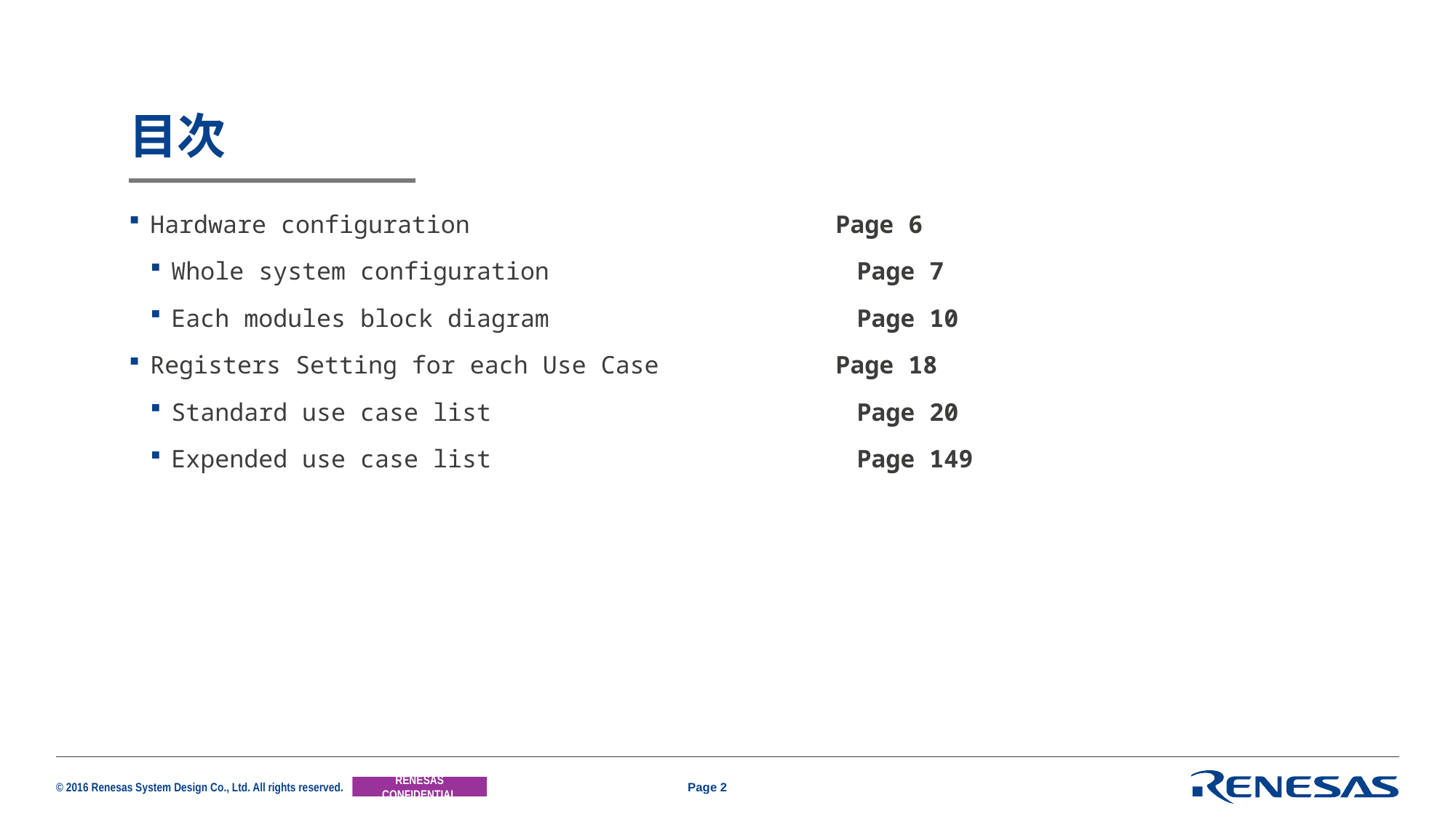

# 目次
Hardware configuration	Page 6
Whole system configuration	Page 7
Each modules block diagram	Page 10
Registers Setting for each Use Case	Page 18
Standard use case list	Page 20
Expended use case list	Page 149

Page 2